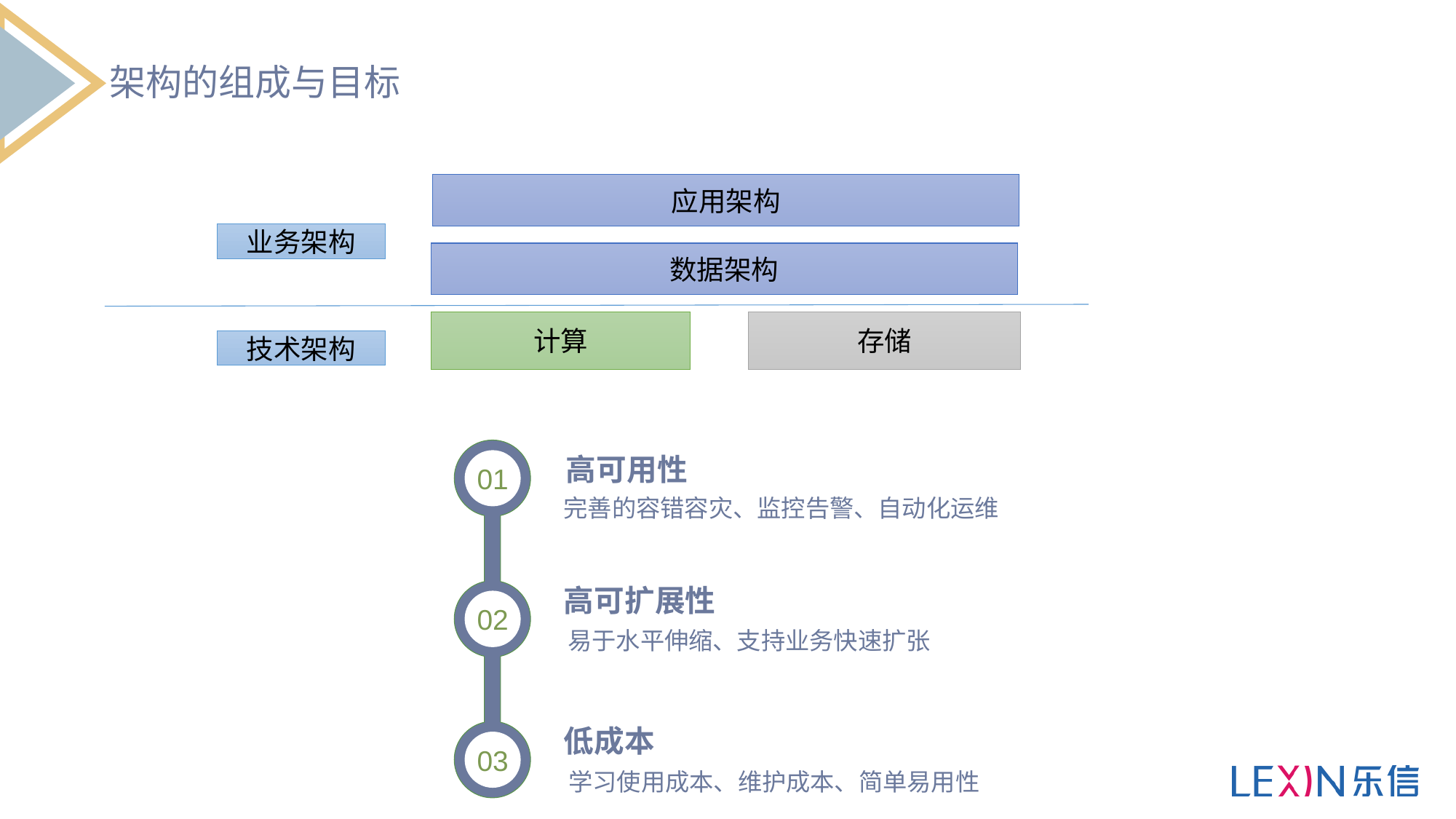

架构的组成与目标
应用架构
业务架构
数据架构
计算
存储
技术架构

高可用性

01
完善的容错容灾、监控告警、自动化运维
高可扩展性

02
易于水平伸缩、支持业务快速扩张
低成本

03
学习使用成本、维护成本、简单易用性